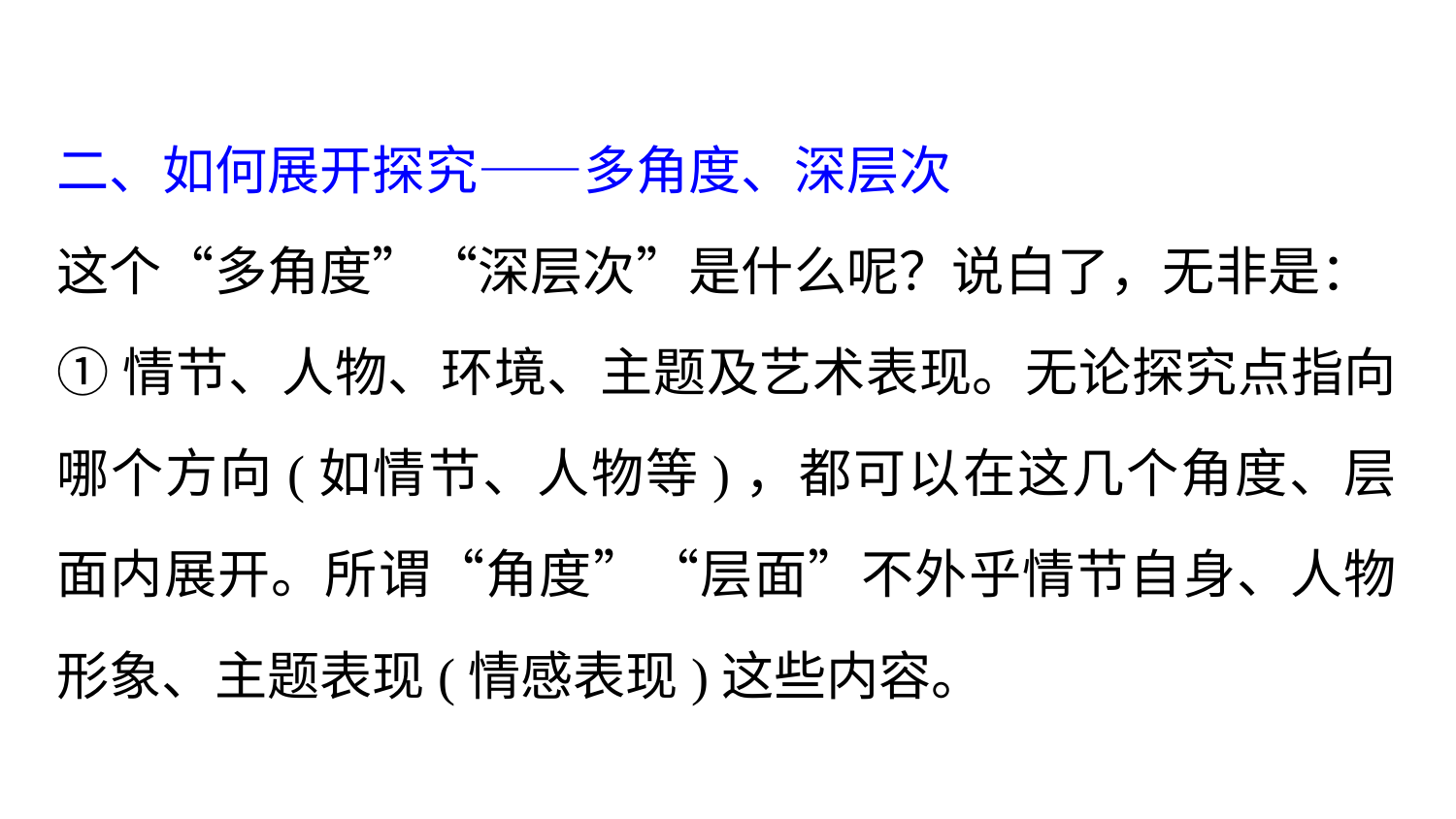

二、如何展开探究——多角度、深层次
这个“多角度”“深层次”是什么呢？说白了，无非是：
①情节、人物、环境、主题及艺术表现。无论探究点指向哪个方向(如情节、人物等)，都可以在这几个角度、层面内展开。所谓“角度”“层面”不外乎情节自身、人物形象、主题表现(情感表现)这些内容。